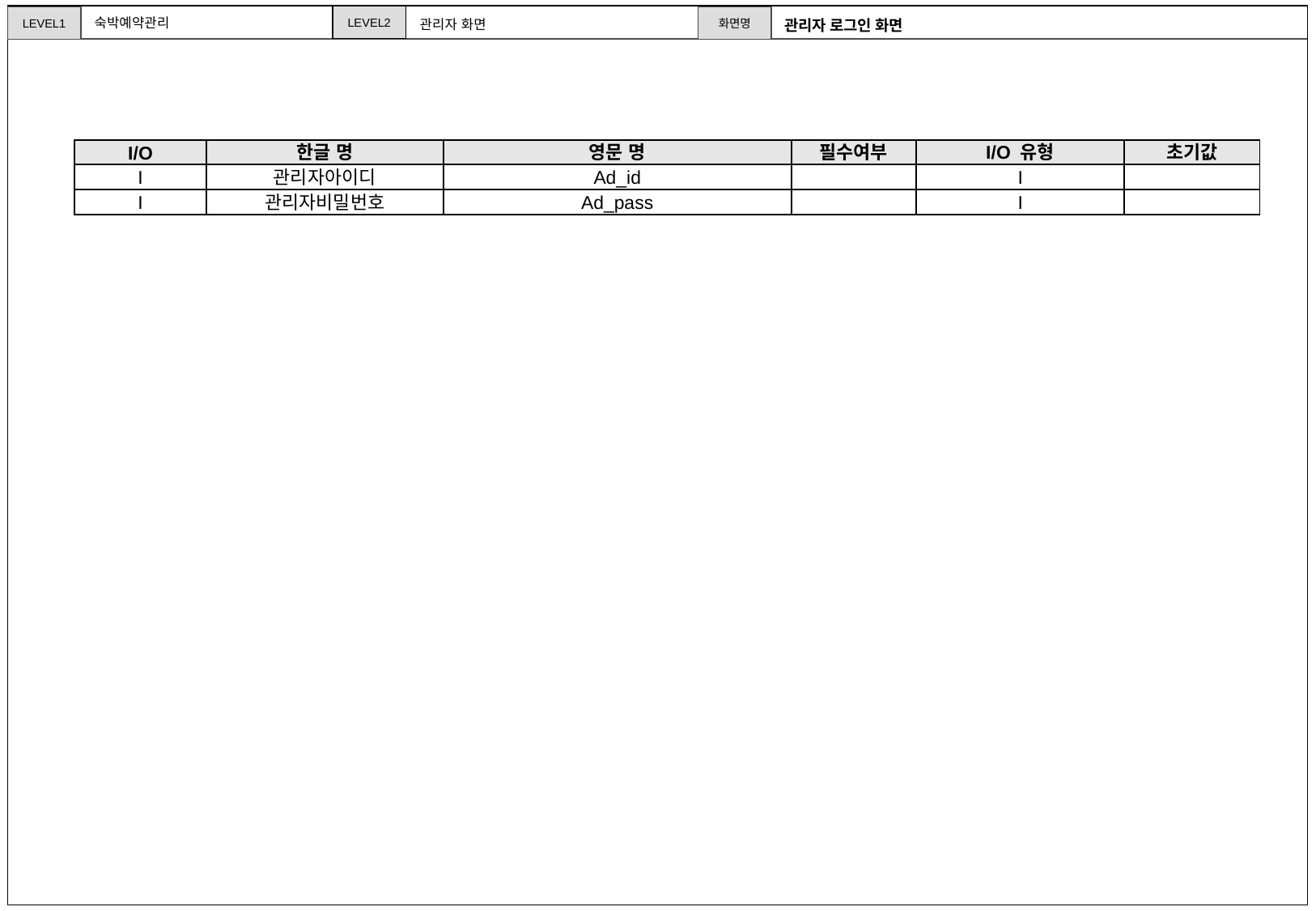

숙박예약관리
관리자 화면
관리자 로그인 화면
| I/O | 한글 명 | 영문 명 | 필수여부 | I/O 유형 | 초기값 |
| --- | --- | --- | --- | --- | --- |
| I | 관리자아이디 | Ad\_id |  | I |  |
| I | 관리자비밀번호 | Ad\_pass |  | I |  |